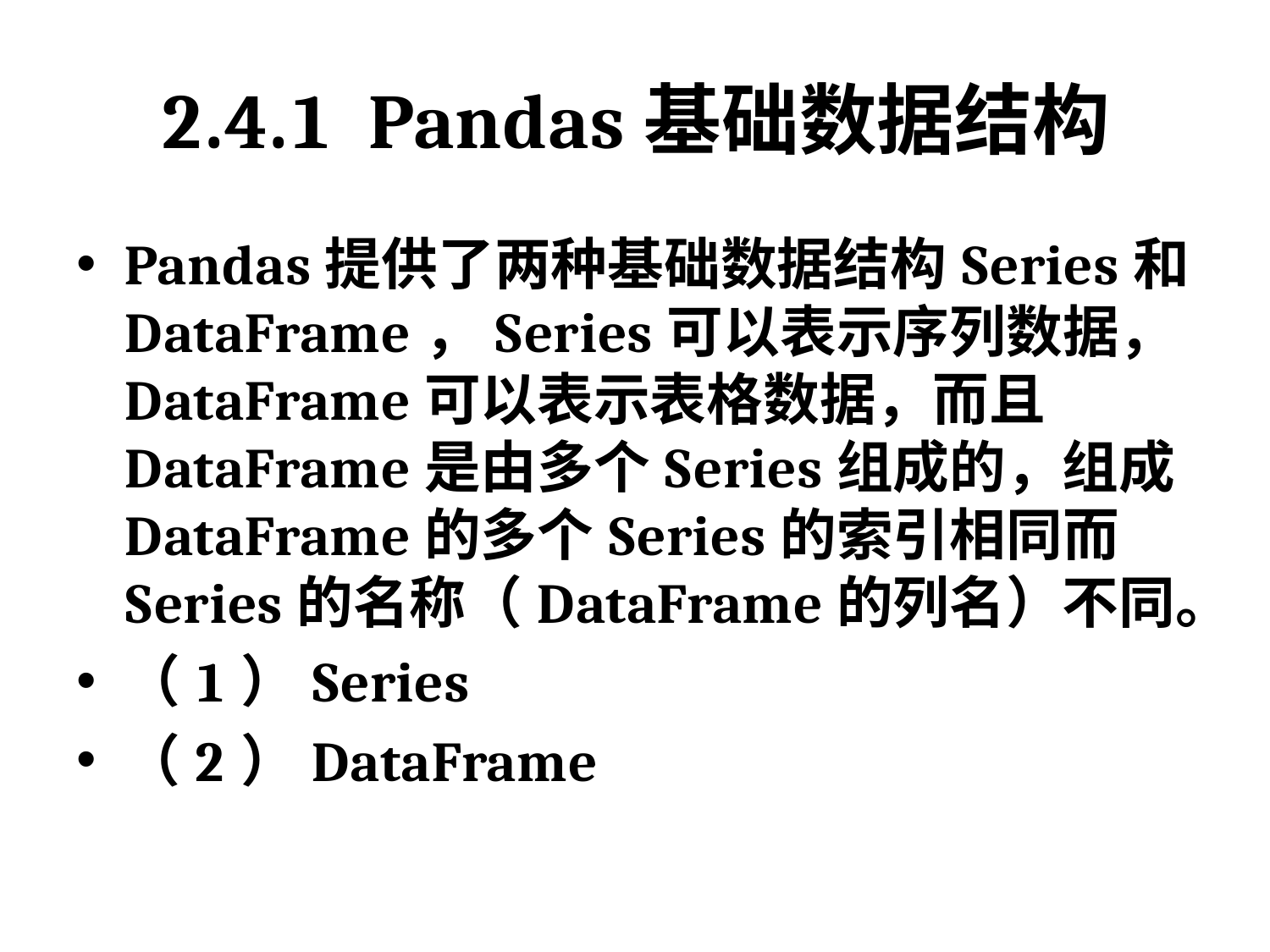

# 2.4.1  Pandas基础数据结构
Pandas提供了两种基础数据结构Series和DataFrame，Series可以表示序列数据，DataFrame可以表示表格数据，而且DataFrame是由多个Series组成的，组成DataFrame的多个Series的索引相同而Series的名称（DataFrame的列名）不同。
（1）Series
（2）DataFrame